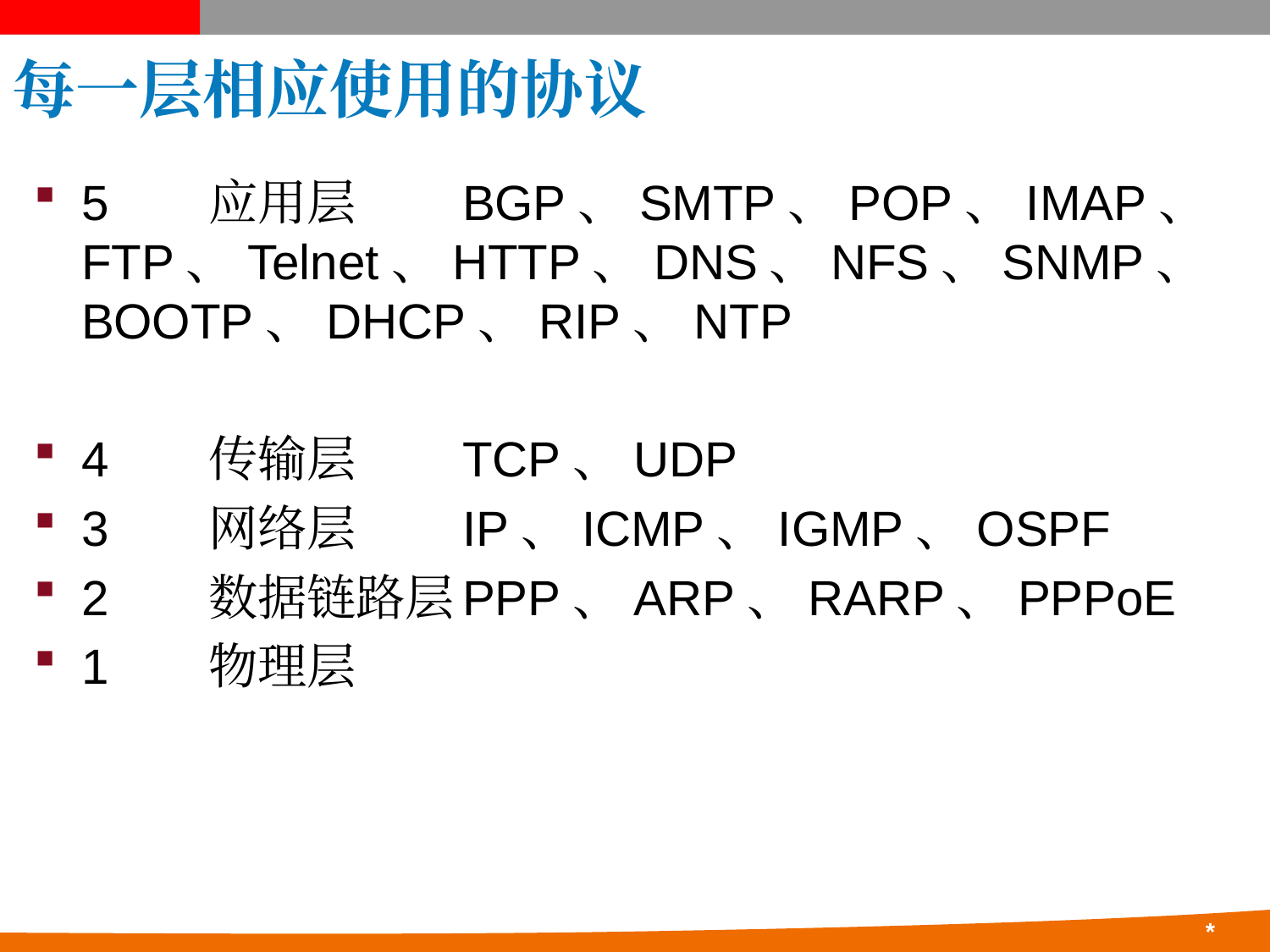

# 每一层相应使用的协议
5	应用层	BGP、SMTP、POP、IMAP、FTP、Telnet、HTTP、DNS、NFS、SNMP、BOOTP、DHCP、RIP、NTP

4	传输层	TCP、UDP
3	网络层	IP、ICMP、IGMP、OSPF
2	数据链路层	PPP、ARP、RARP、PPPoE
1	物理层